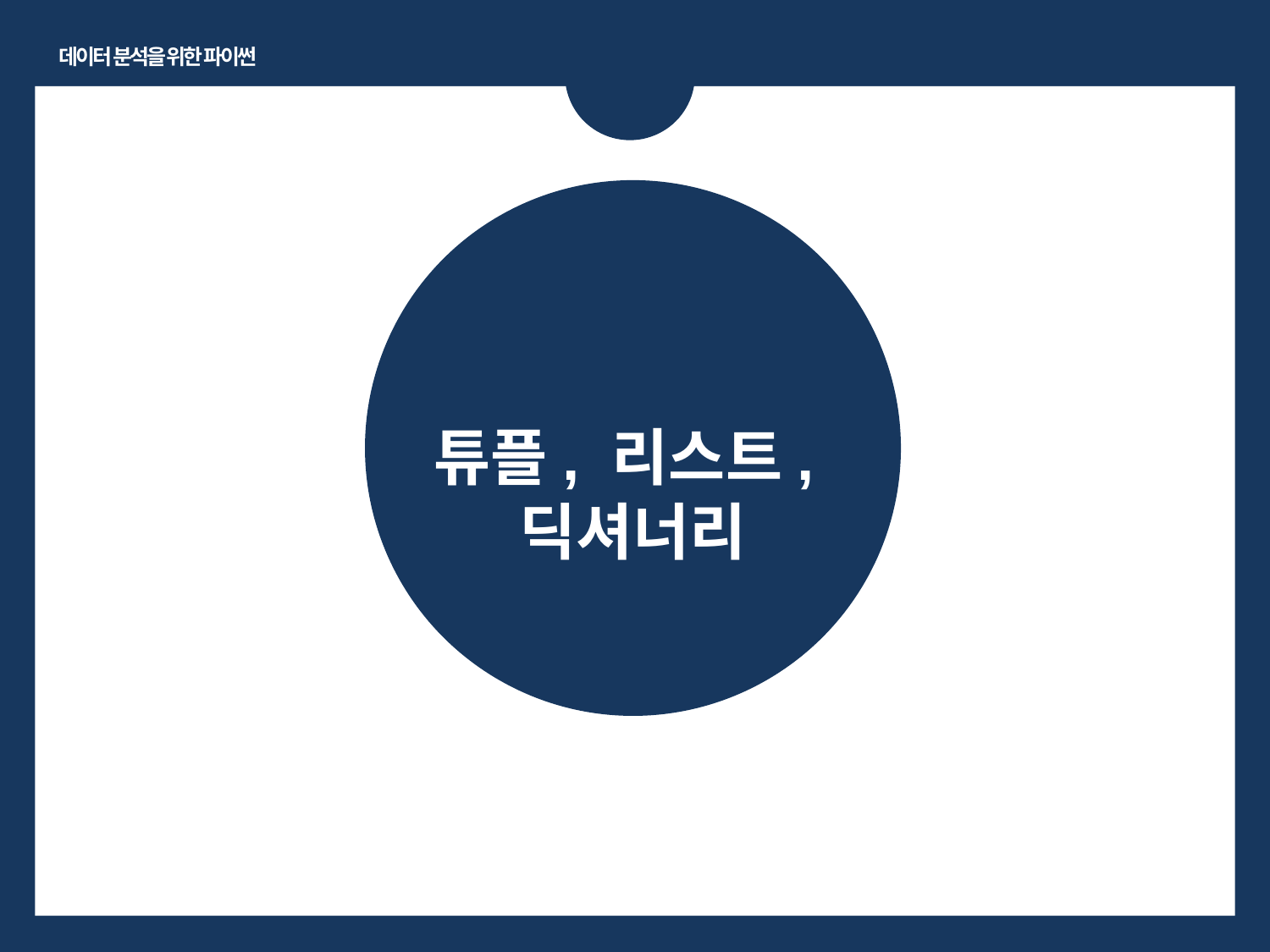

데이터 분석을 위한 파이썬

튜플, 리스트,
딕셔너리